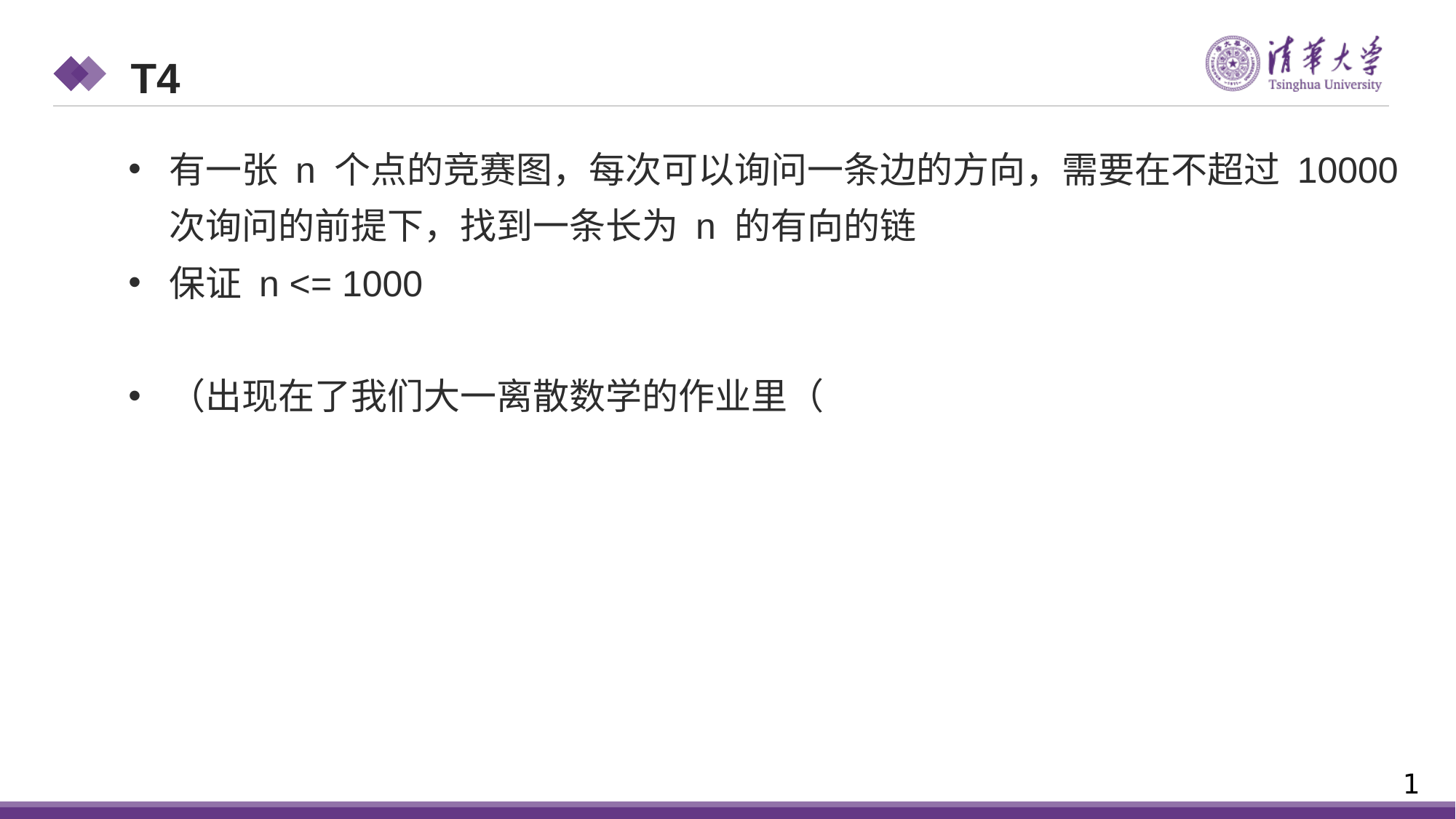

T4
有一张 n 个点的竞赛图，每次可以询问一条边的方向，需要在不超过 10000 次询问的前提下，找到一条长为 n 的有向的链
保证 n <= 1000

（出现在了我们大一离散数学的作业里（
1